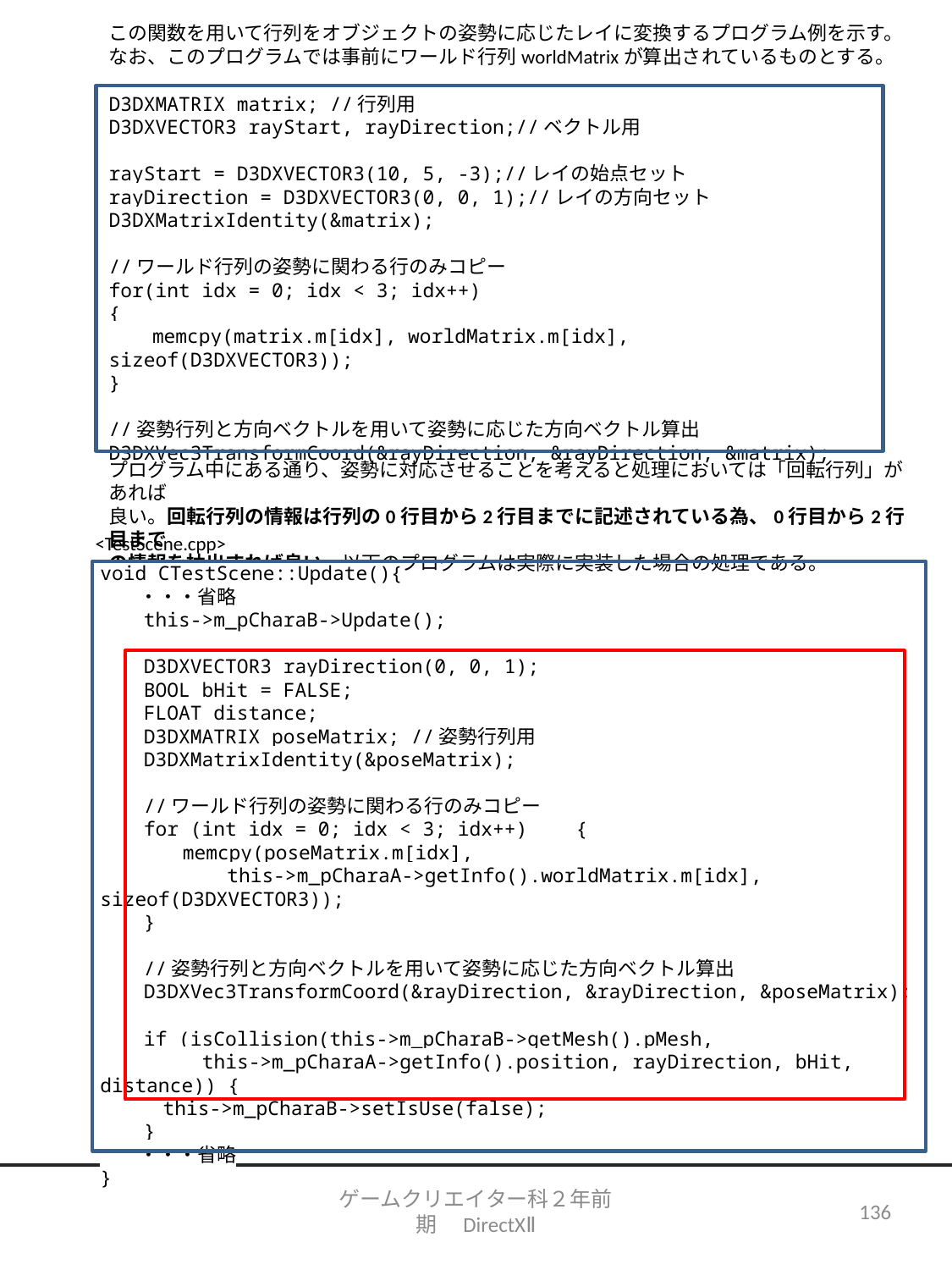

この関数を用いて行列をオブジェクトの姿勢に応じたレイに変換するプログラム例を示す。
なお、このプログラムでは事前にワールド行列worldMatrixが算出されているものとする。

D3DXMATRIX matrix; //行列用
D3DXVECTOR3 rayStart, rayDirection;//ベクトル用

rayStart = D3DXVECTOR3(10, 5, -3);//レイの始点セット
rayDirection = D3DXVECTOR3(0, 0, 1);//レイの方向セット
D3DXMatrixIdentity(&matrix);

//ワールド行列の姿勢に関わる行のみコピー
for(int idx = 0; idx < 3; idx++)
{
　　memcpy(matrix.m[idx], worldMatrix.m[idx], sizeof(D3DXVECTOR3));
}

//姿勢行列と方向ベクトルを用いて姿勢に応じた方向ベクトル算出
D3DXVec3TransformCoord(&rayDirection, &rayDirection, &matrix);
プログラム中にある通り、姿勢に対応させることを考えると処理においては「回転行列」があれば
良い。回転行列の情報は行列の0行目から2行目までに記述されている為、0行目から2行目まで
の情報を抽出すれば良い。以下のプログラムは実際に実装した場合の処理である。
<TestScene.cpp>
void CTestScene::Update(){
　　・・・省略
　　this->m_pCharaB->Update();

　　D3DXVECTOR3 rayDirection(0, 0, 1);
　　BOOL bHit = FALSE;
　　FLOAT distance;
　　D3DXMATRIX poseMatrix; //姿勢行列用
　　D3DXMatrixIdentity(&poseMatrix);

　　//ワールド行列の姿勢に関わる行のみコピー
　　for (int idx = 0; idx < 3; idx++)　　{
　　　　memcpy(poseMatrix.m[idx],
	this->m_pCharaA->getInfo().worldMatrix.m[idx], sizeof(D3DXVECTOR3));
　　}

　　//姿勢行列と方向ベクトルを用いて姿勢に応じた方向ベクトル算出
　　D3DXVec3TransformCoord(&rayDirection, &rayDirection, &poseMatrix);

　　if (isCollision(this->m_pCharaB->getMesh().pMesh,
　　　　　this->m_pCharaA->getInfo().position, rayDirection, bHit, distance)) {
　　　this->m_pCharaB->setIsUse(false);
　　}
　　・・・省略
}

ゲームクリエイター科２年前期　DirectXⅡ
136